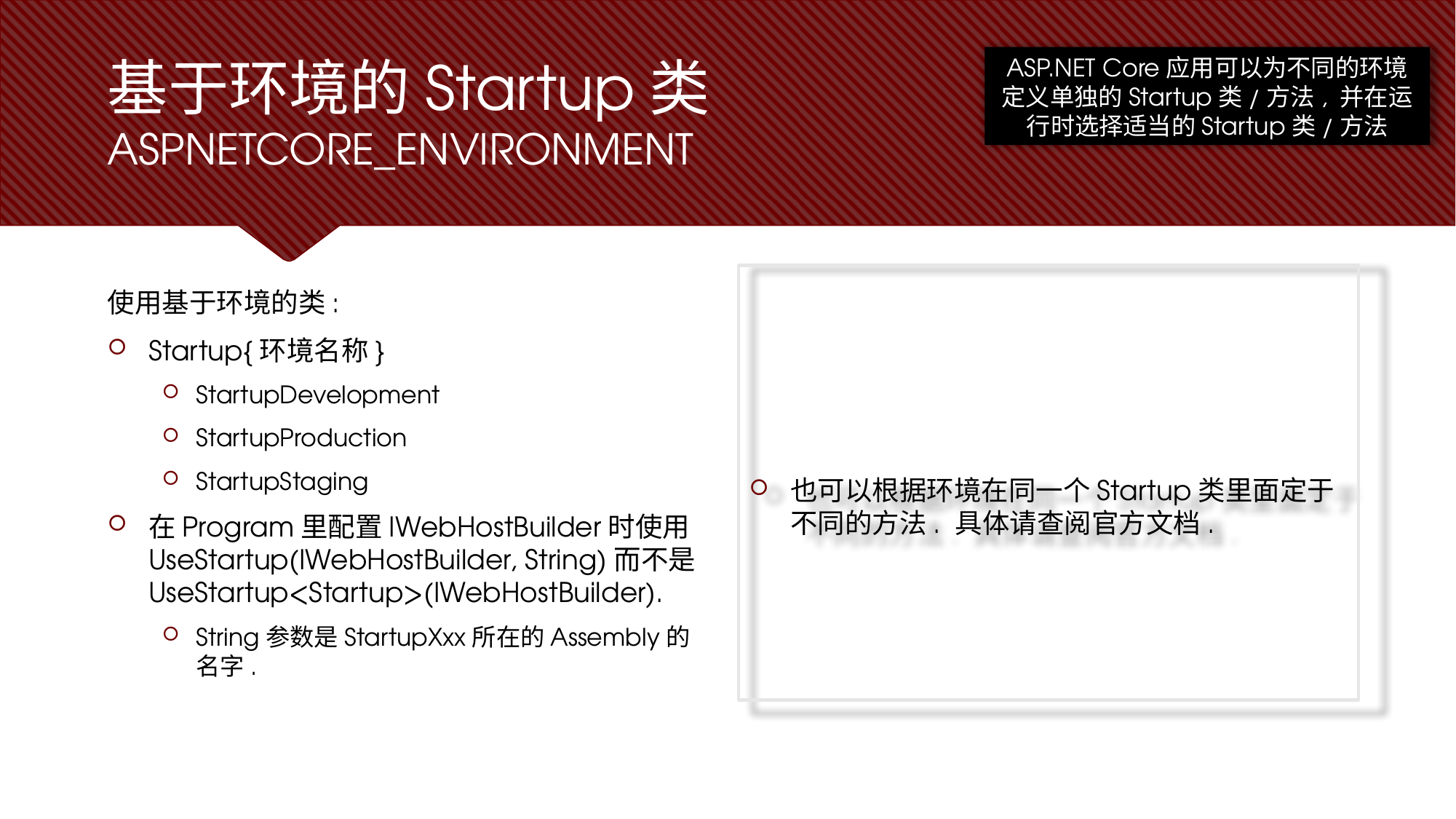

ASP.NET Core应用可以为不同的环境定义单独的Startup类/方法, 并在运行时选择适当的Startup类/方法
# 基于环境的Startup类 ASPNETCORE_ENVIRONMENT

也可以根据环境在同一个Startup类里面定于不同的方法. 具体请查阅官方文档.
使用基于环境的类:
Startup{环境名称}
StartupDevelopment
StartupProduction
StartupStaging
在Program里配置IWebHostBuilder时使用UseStartup(IWebHostBuilder, String)而不是UseStartup<Startup>(IWebHostBuilder).
String参数是StartupXxx所在的Assembly的名字.